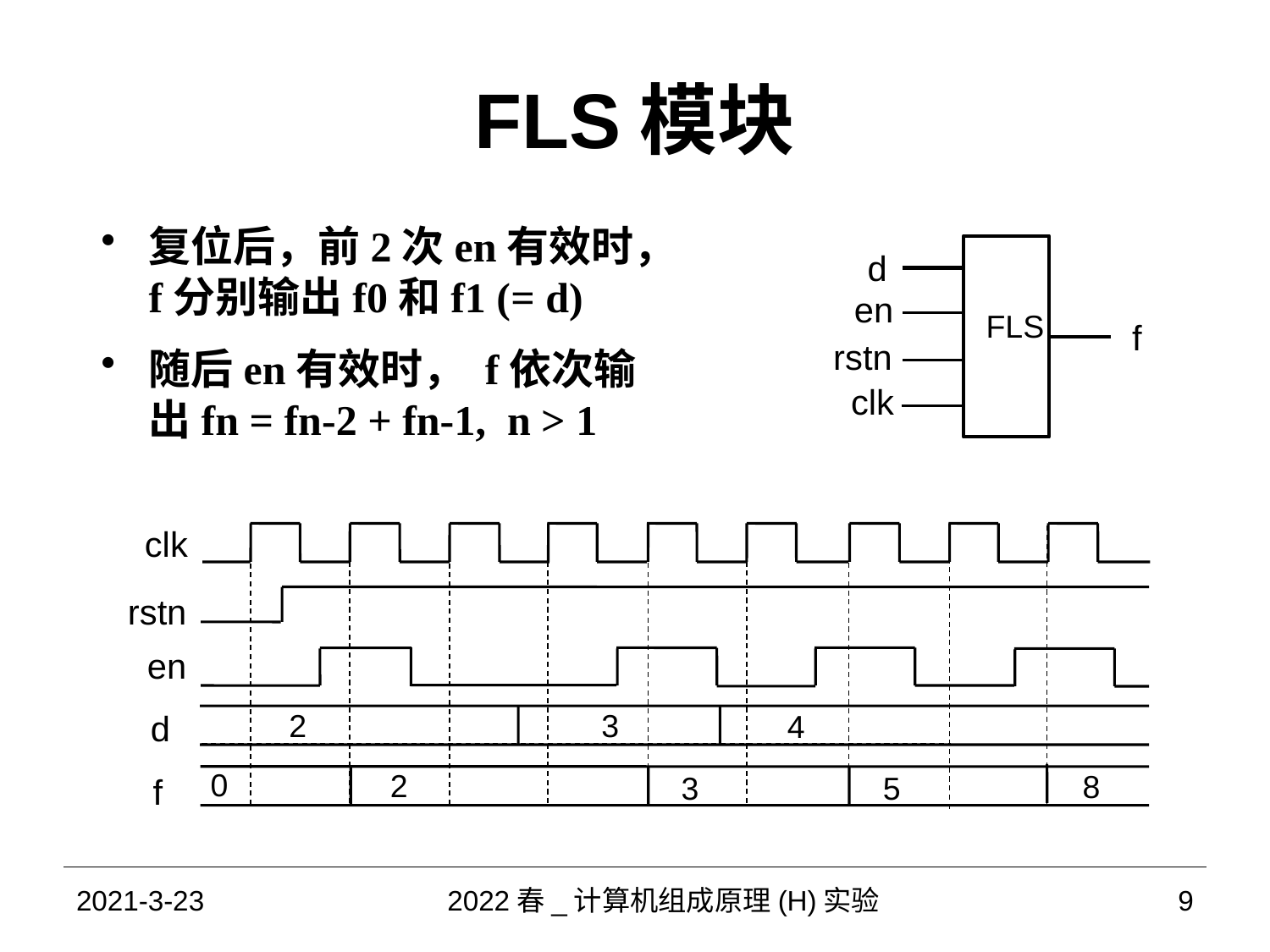

# FLS模块
复位后，前2次en有效时，f分别输出f0和f1 (= d)
随后en有效时， f依次输出fn = fn-2 + fn-1,  n > 1

d
en
FLS
f
rstn
clk
clk

2
3
4

0
2
8
3
5

rstn
en
d
f
2021-3-23
2022春_计算机组成原理(H)实验
9